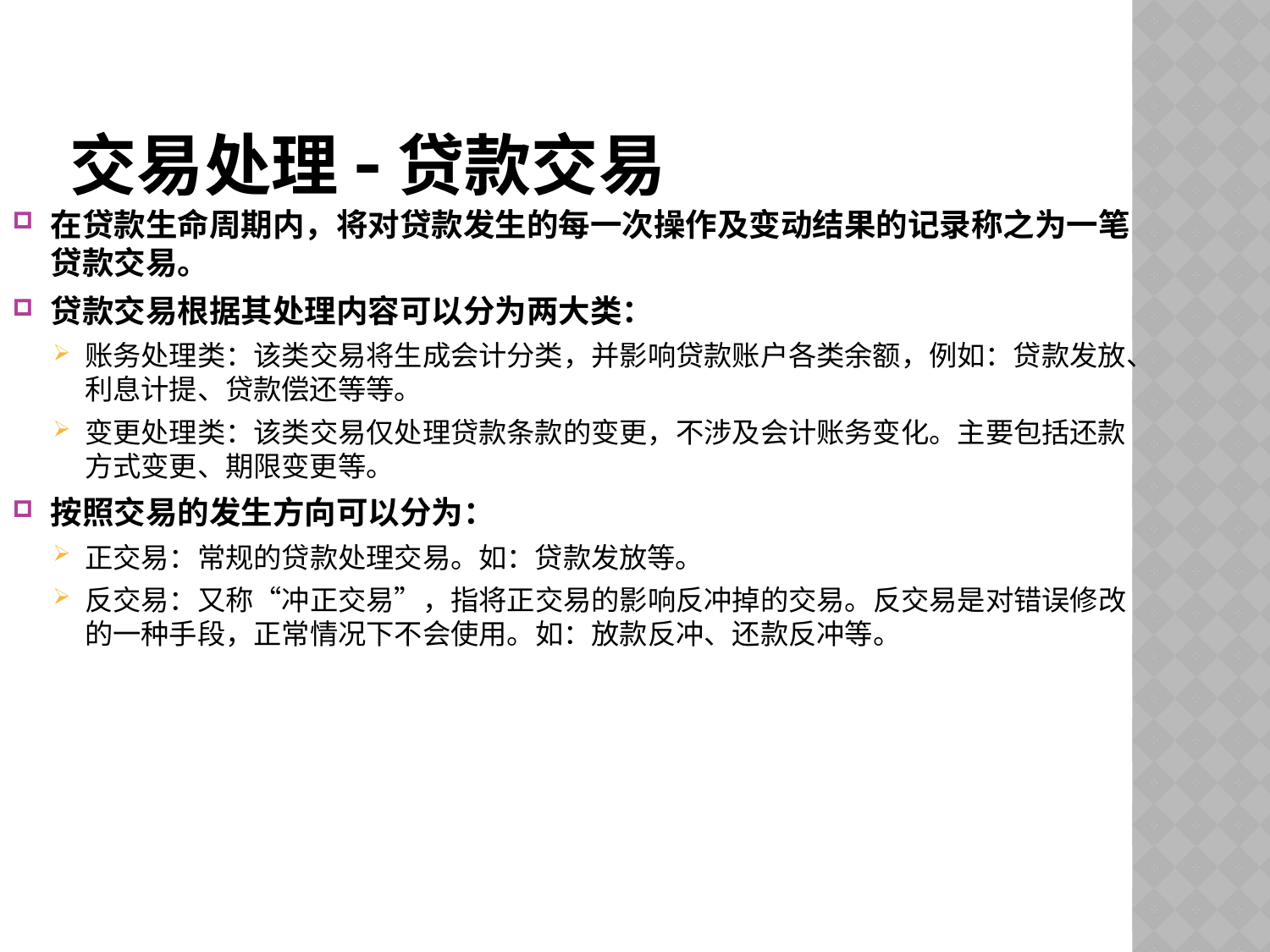

# 交易处理-贷款交易
在贷款生命周期内，将对贷款发生的每一次操作及变动结果的记录称之为一笔贷款交易。
贷款交易根据其处理内容可以分为两大类：
账务处理类：该类交易将生成会计分类，并影响贷款账户各类余额，例如：贷款发放、利息计提、贷款偿还等等。
变更处理类：该类交易仅处理贷款条款的变更，不涉及会计账务变化。主要包括还款方式变更、期限变更等。
按照交易的发生方向可以分为：
正交易：常规的贷款处理交易。如：贷款发放等。
反交易：又称“冲正交易”，指将正交易的影响反冲掉的交易。反交易是对错误修改的一种手段，正常情况下不会使用。如：放款反冲、还款反冲等。